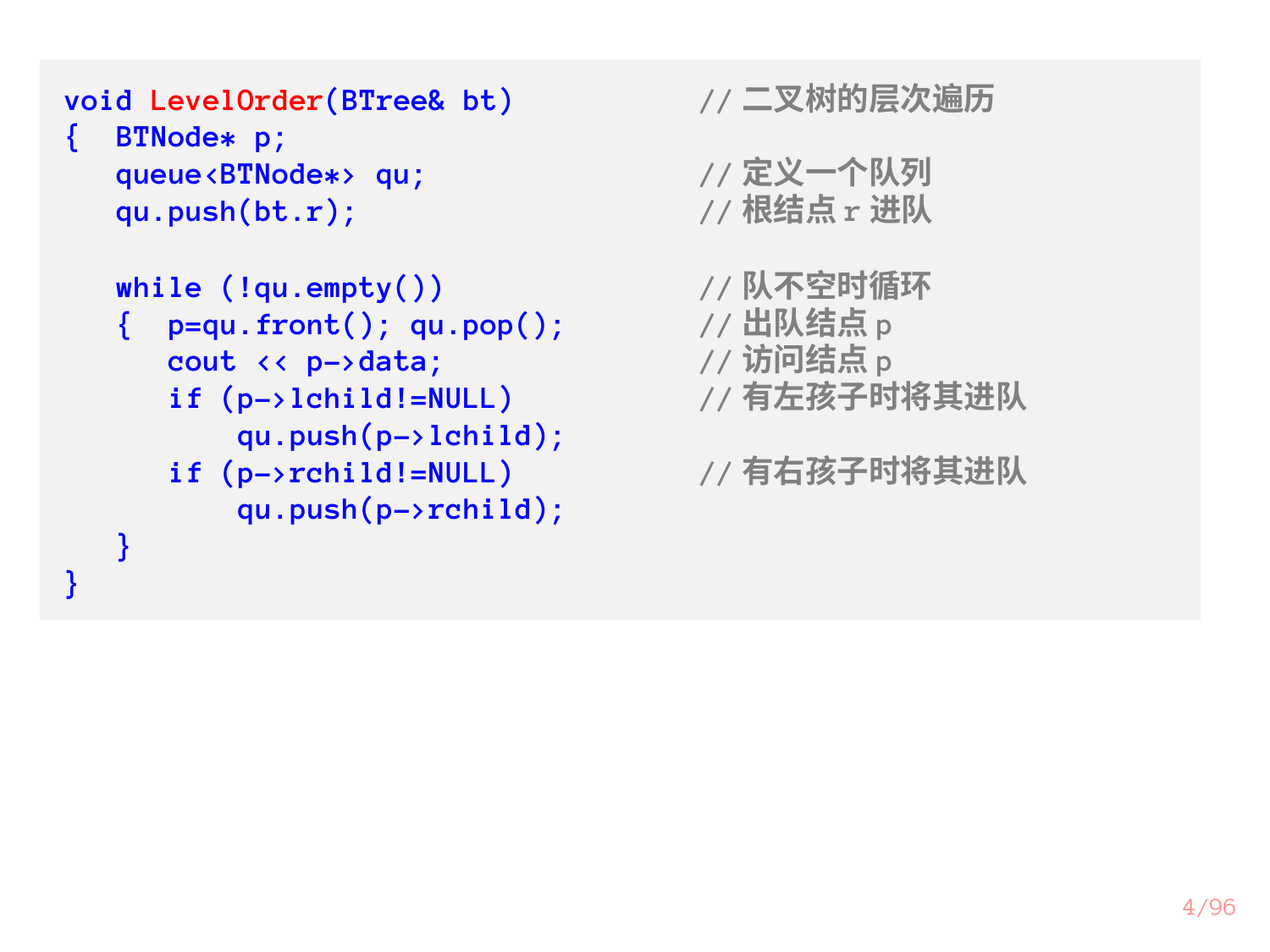

void LevelOrder(BTree& bt)		//二叉树的层次遍历
{  BTNode* p;
   queue<BTNode*> qu;			//定义一个队列
   qu.push(bt.r);			//根结点r进队
   while (!qu.empty())		//队不空时循环
   {  p=qu.front(); qu.pop();		//出队结点p
      cout << p->data;		//访问结点p
      if (p->lchild!=NULL)		//有左孩子时将其进队
          qu.push(p->lchild);
      if (p->rchild!=NULL)		//有右孩子时将其进队
          qu.push(p->rchild);
   }
}
4/96